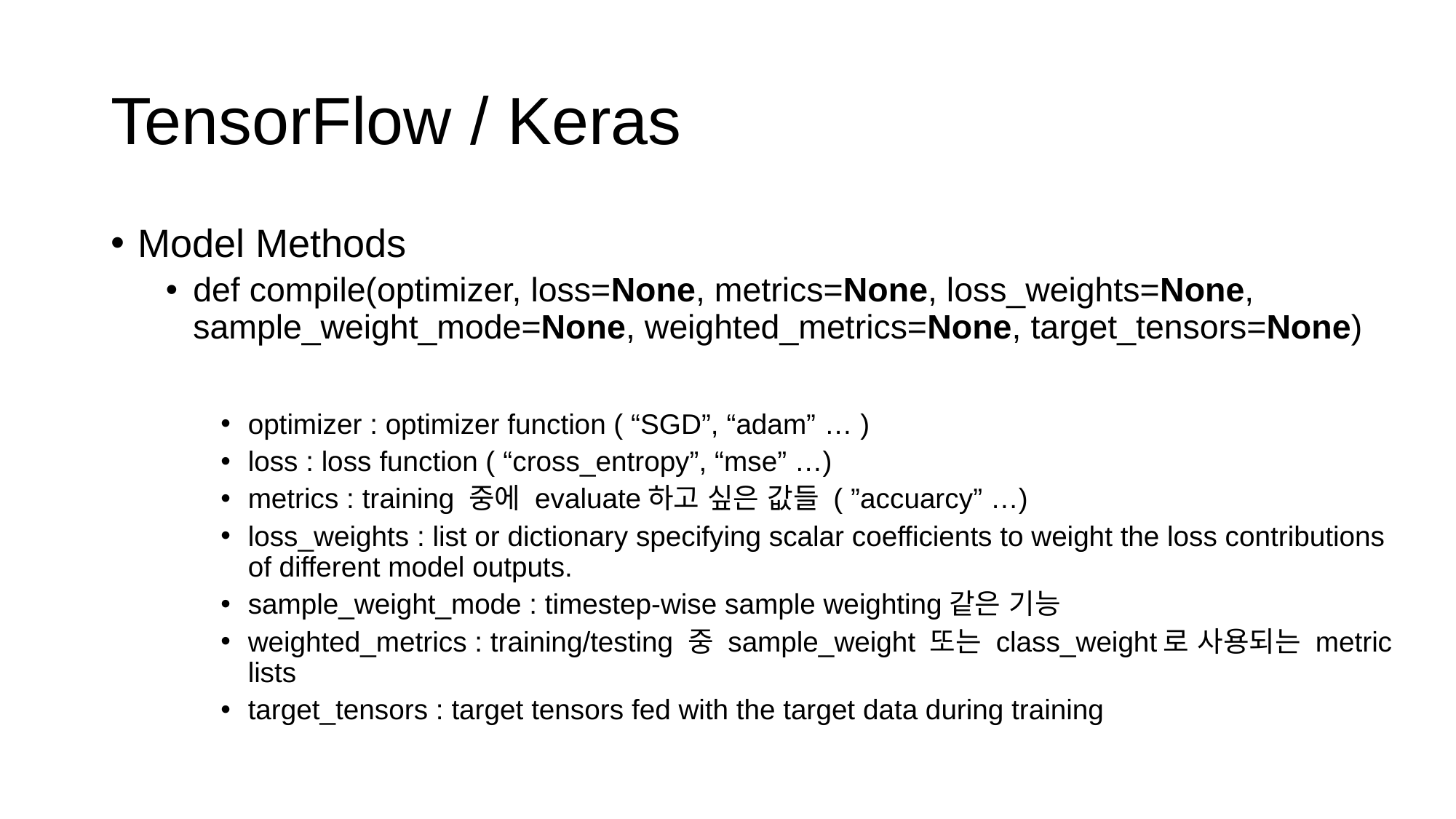

# TensorFlow / Keras
Model Methods
def compile(optimizer, loss=None, metrics=None, loss_weights=None, sample_weight_mode=None, weighted_metrics=None, target_tensors=None)

optimizer : optimizer function ( “SGD”, “adam” … )
loss : loss function ( “cross_entropy”, “mse” …)
metrics : training 중에 evaluate하고 싶은 값들 ( ”accuarcy” …)
loss_weights : list or dictionary specifying scalar coefficients to weight the loss contributions of different model outputs.
sample_weight_mode : timestep-wise sample weighting같은 기능
weighted_metrics : training/testing 중 sample_weight 또는 class_weight로 사용되는 metric lists
target_tensors : target tensors fed with the target data during training